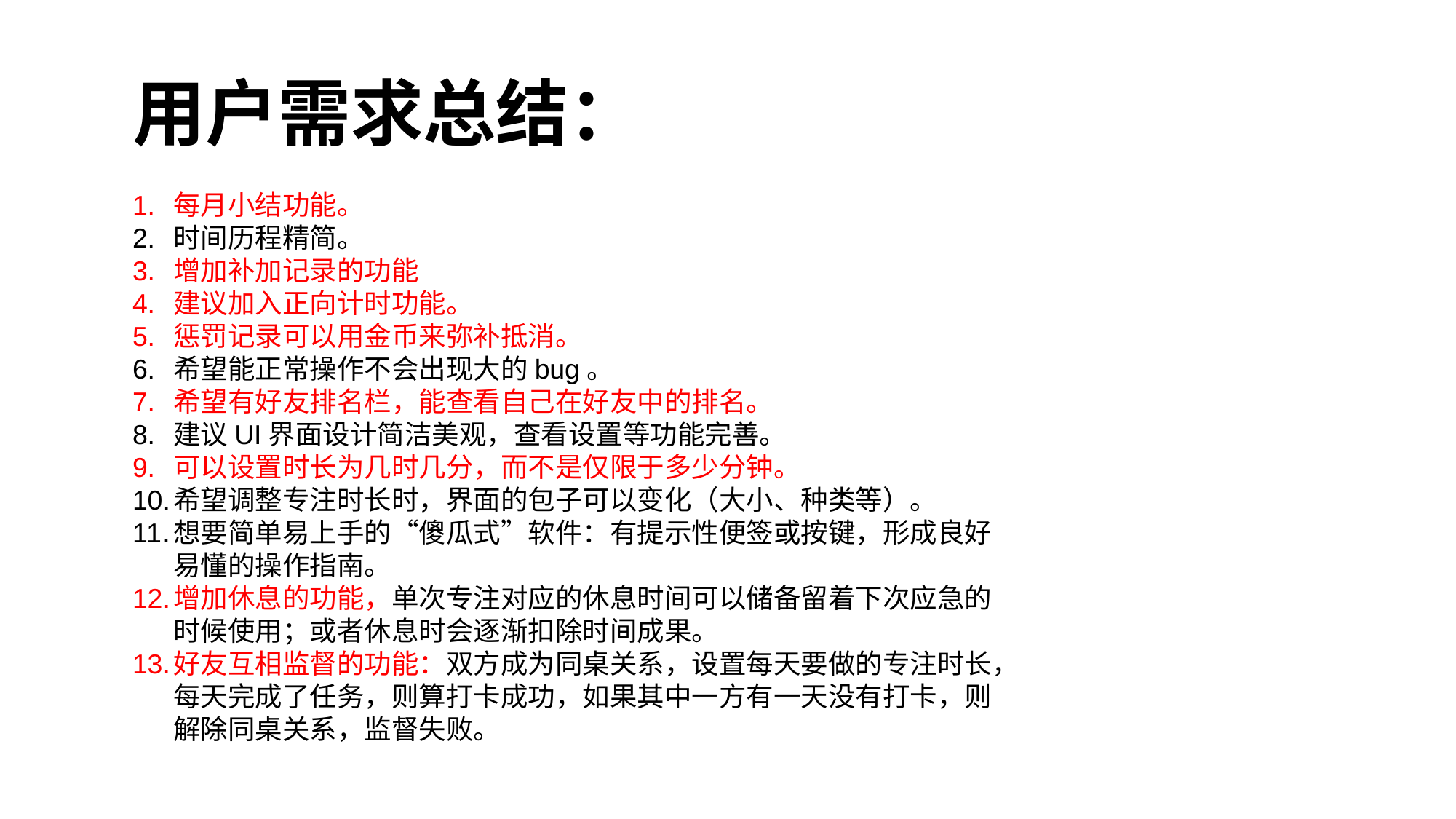

用户需求总结：

每月小结功能。
时间历程精简。
增加补加记录的功能
建议加入正向计时功能。
惩罚记录可以用金币来弥补抵消。
希望能正常操作不会出现大的bug。
希望有好友排名栏，能查看自己在好友中的排名。
建议UI界面设计简洁美观，查看设置等功能完善。
可以设置时长为几时几分，而不是仅限于多少分钟。
希望调整专注时长时，界面的包子可以变化（大小、种类等）。
想要简单易上手的“傻瓜式”软件：有提示性便签或按键，形成良好易懂的操作指南。
增加休息的功能，单次专注对应的休息时间可以储备留着下次应急的时候使用；或者休息时会逐渐扣除时间成果。
好友互相监督的功能：双方成为同桌关系，设置每天要做的专注时长，每天完成了任务，则算打卡成功，如果其中一方有一天没有打卡，则解除同桌关系，监督失败。